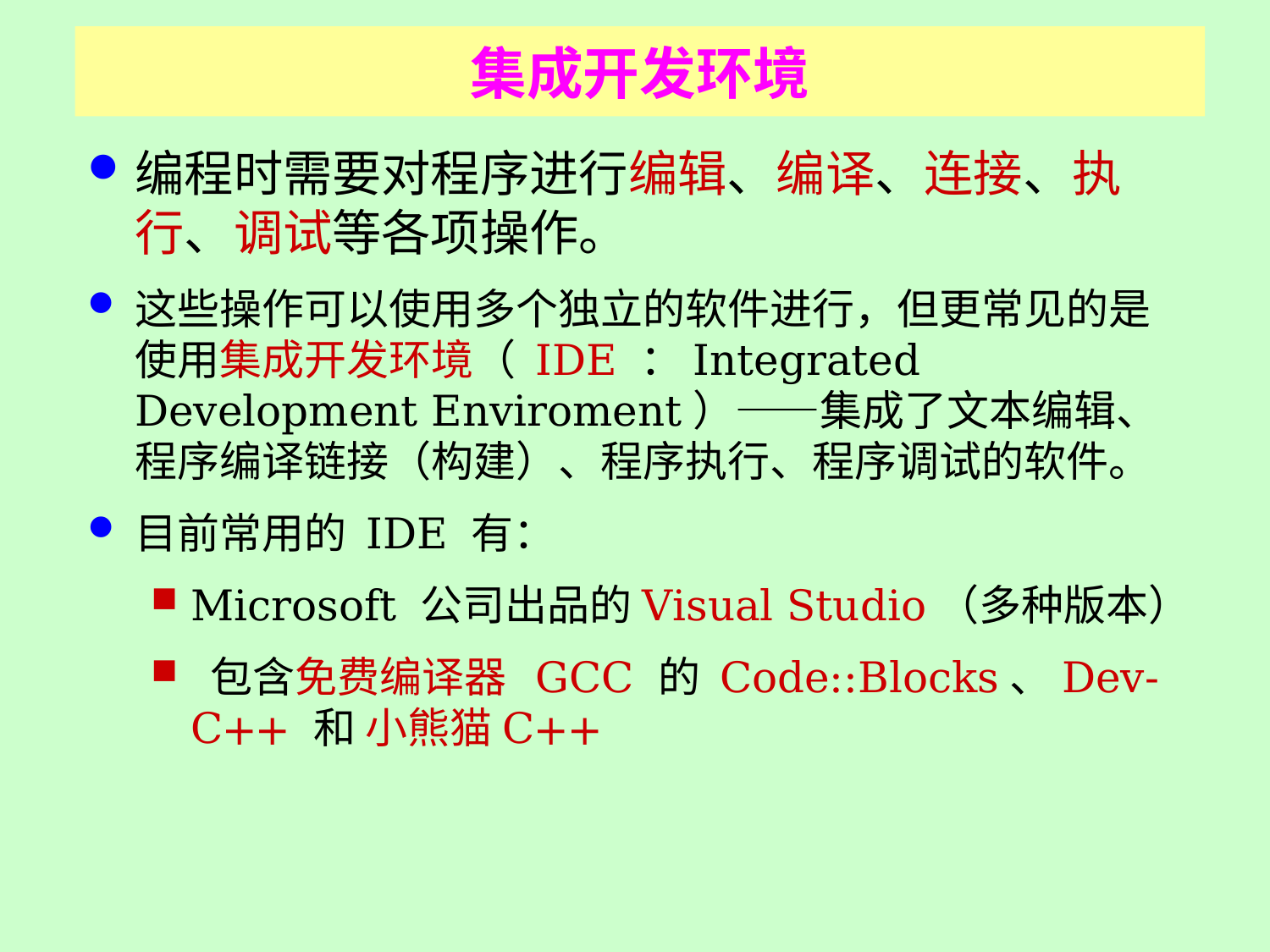

# 集成开发环境
编程时需要对程序进行编辑、编译、连接、执行、调试等各项操作。
这些操作可以使用多个独立的软件进行，但更常见的是使用集成开发环境（ IDE ：Integrated Development Enviroment）——集成了文本编辑、程序编译链接（构建）、程序执行、程序调试的软件。
目前常用的 IDE 有：
Microsoft 公司出品的Visual Studio（多种版本）
 包含免费编译器  GCC 的 Code::Blocks、Dev-C++ 和 小熊猫C++
33